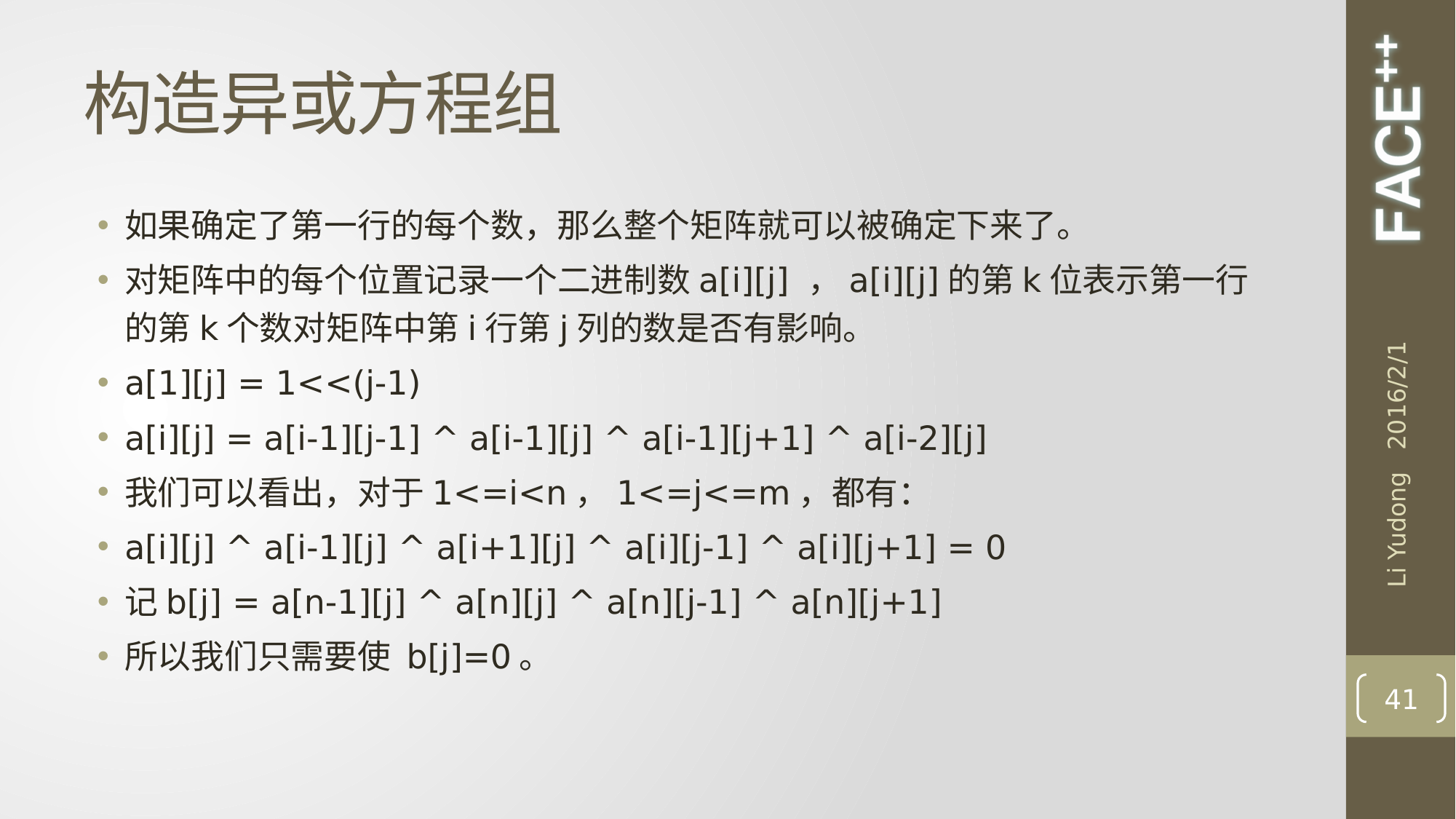

# 构造异或方程组
如果确定了第一行的每个数，那么整个矩阵就可以被确定下来了。
对矩阵中的每个位置记录一个二进制数a[i][j] ，a[i][j]的第k位表示第一行的第k个数对矩阵中第i行第j列的数是否有影响。
a[1][j] = 1<<(j-1)
a[i][j] = a[i-1][j-1] ^ a[i-1][j] ^ a[i-1][j+1] ^ a[i-2][j]
我们可以看出，对于1<=i<n，1<=j<=m，都有：
a[i][j] ^ a[i-1][j] ^ a[i+1][j] ^ a[i][j-1] ^ a[i][j+1] = 0
记b[j] = a[n-1][j] ^ a[n][j] ^ a[n][j-1] ^ a[n][j+1]
所以我们只需要使 b[j]=0。
2016/2/1
Li Yudong
41